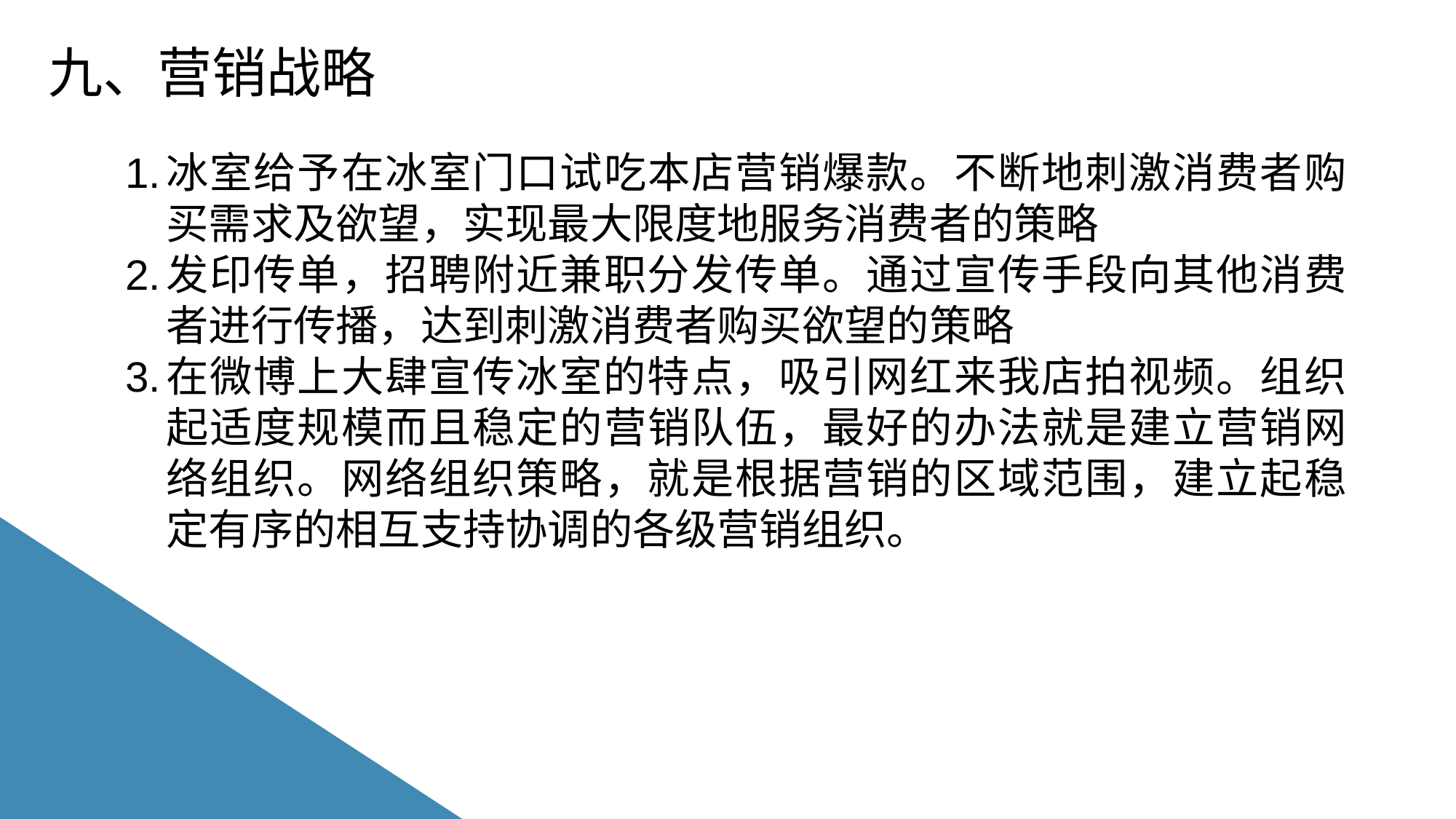

九、营销战略
冰室给予在冰室门口试吃本店营销爆款。不断地刺激消费者购买需求及欲望，实现最大限度地服务消费者的策略
发印传单，招聘附近兼职分发传单。通过宣传手段向其他消费者进行传播，达到刺激消费者购买欲望的策略
在微博上大肆宣传冰室的特点，吸引网红来我店拍视频。组织起适度规模而且稳定的营销队伍，最好的办法就是建立营销网络组织。网络组织策略，就是根据营销的区域范围，建立起稳定有序的相互支持协调的各级营销组织。